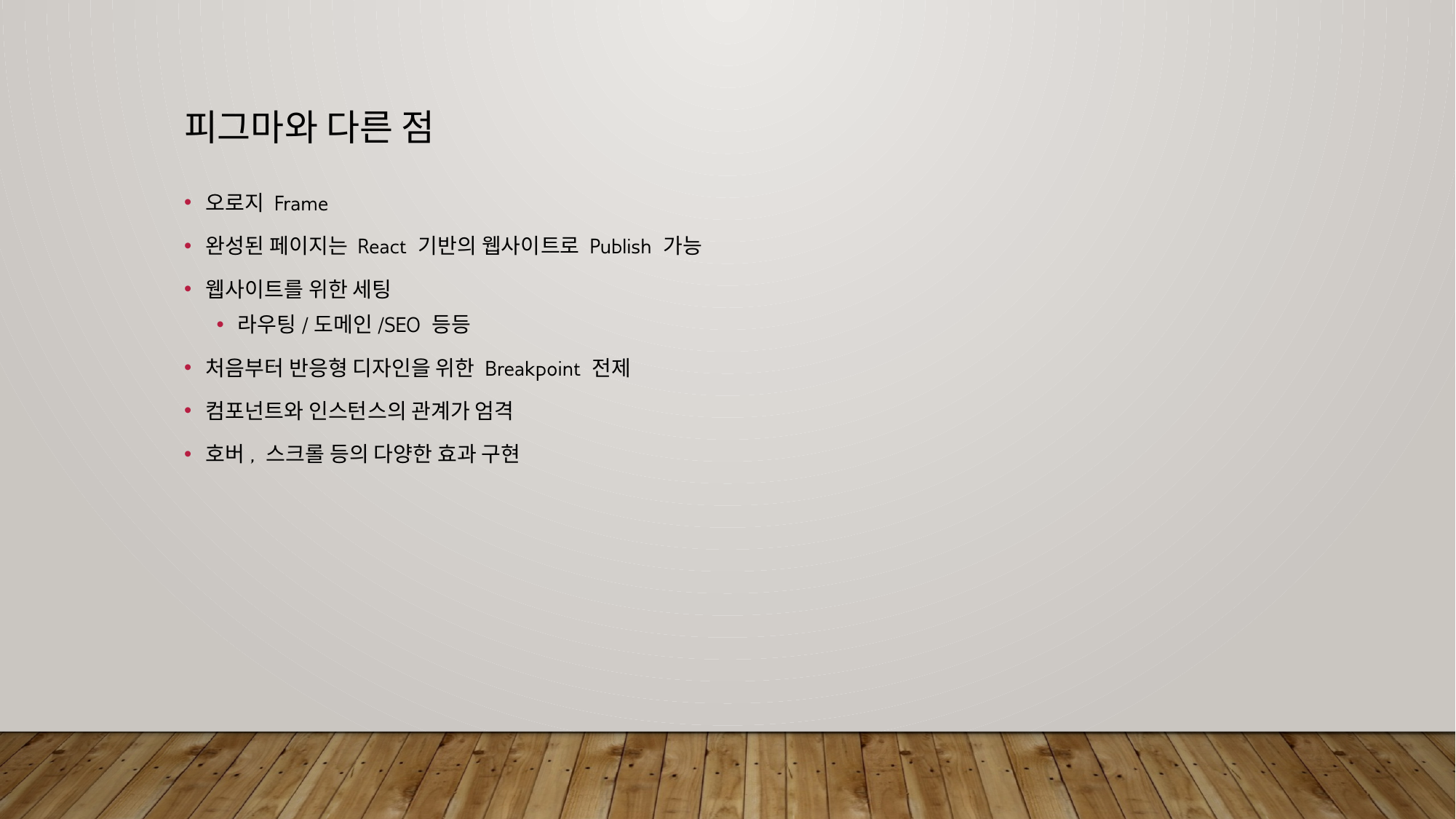

# 피그마와 다른 점
오로지 Frame
완성된 페이지는 React 기반의 웹사이트로 Publish 가능
웹사이트를 위한 세팅
라우팅/도메인/SEO 등등
처음부터 반응형 디자인을 위한 Breakpoint 전제
컴포넌트와 인스턴스의 관계가 엄격
호버, 스크롤 등의 다양한 효과 구현